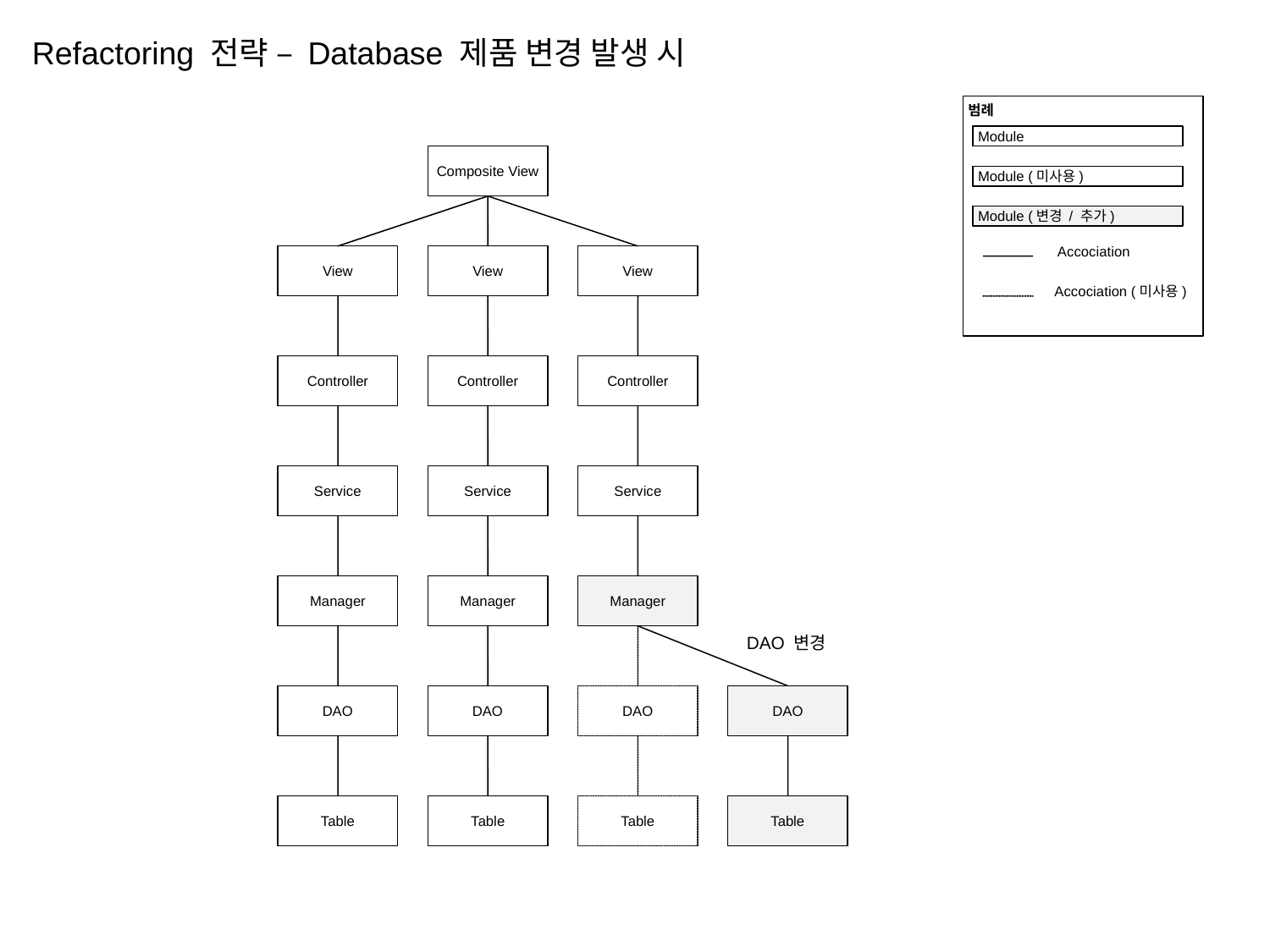

Refactoring 전략 – Database 제품 변경 발생 시
범례
Module
Composite View
Module (미사용)

Module (변경 / 추가)
Accociation
View
View
View

Accociation (미사용)

Controller
Controller
Controller

Service
Service
Service

Manager
Manager
Manager

DAO 변경
DAO
DAO
DAO
DAO

Table
Table
Table
Table